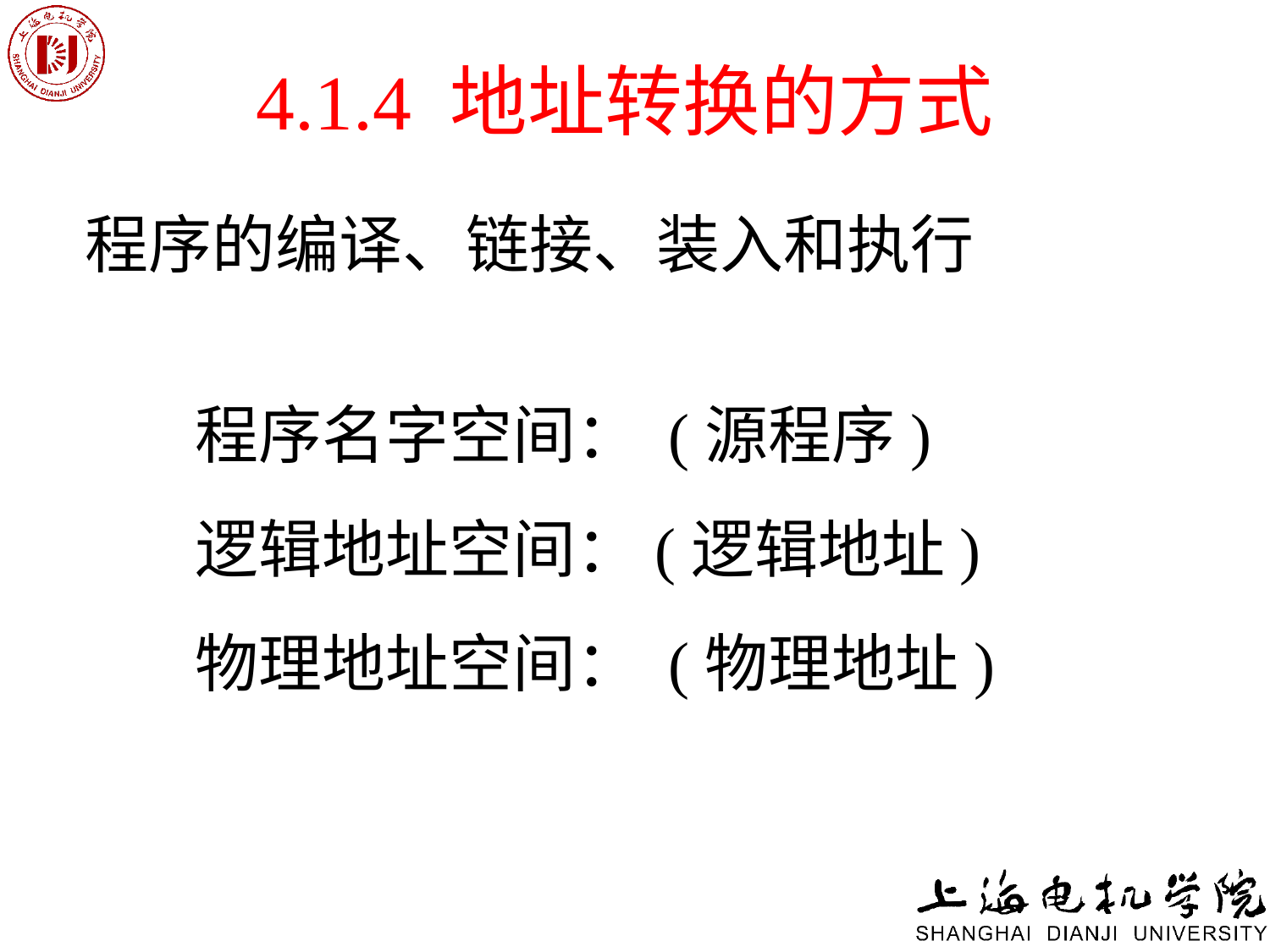

# 4.1.4 地址转换的方式
程序的编译、链接、装入和执行
程序名字空间： (源程序)
逻辑地址空间：(逻辑地址)
物理地址空间： (物理地址)